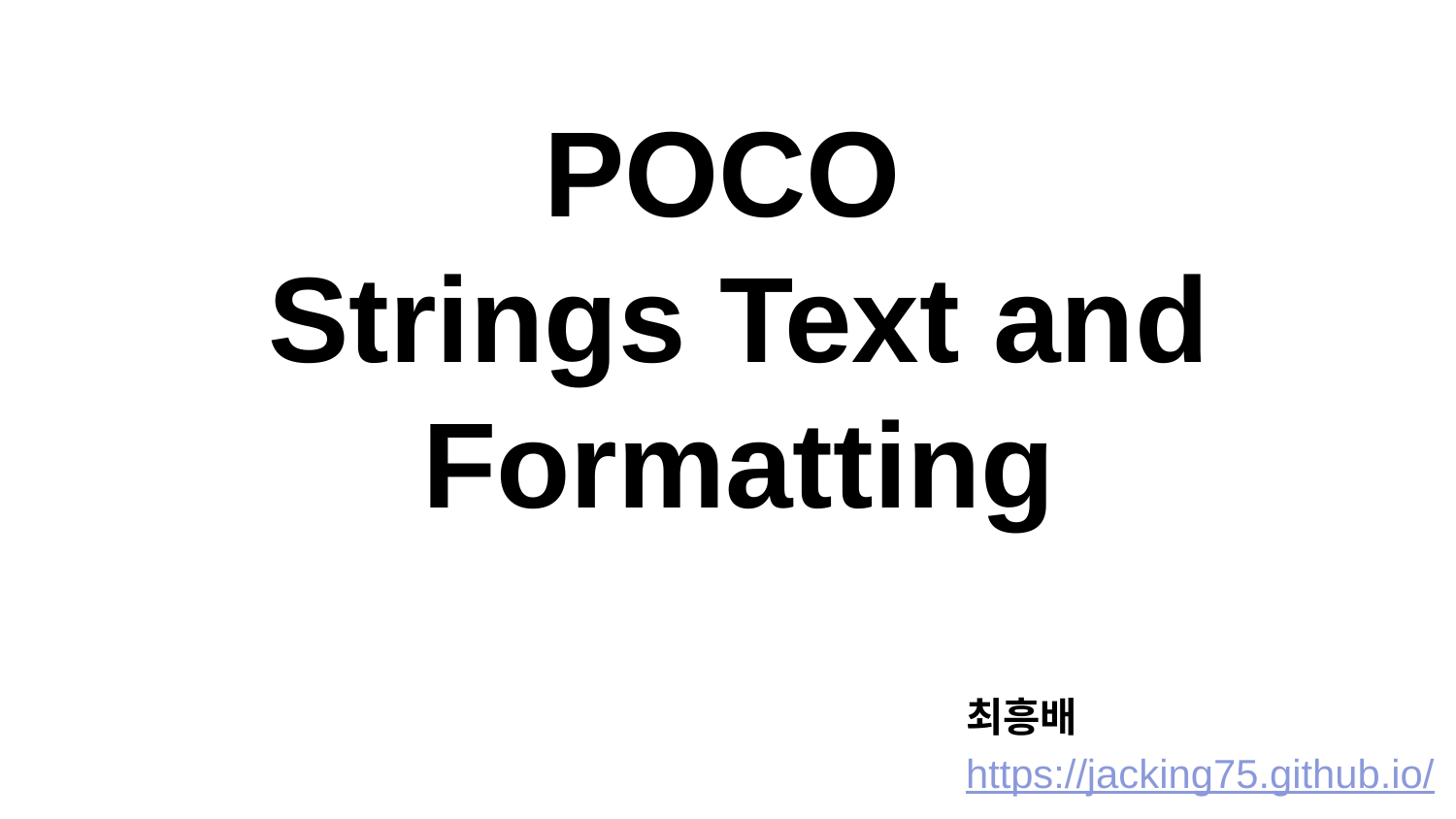

# POCO Strings Text and Formatting
최흥배
https://jacking75.github.io/